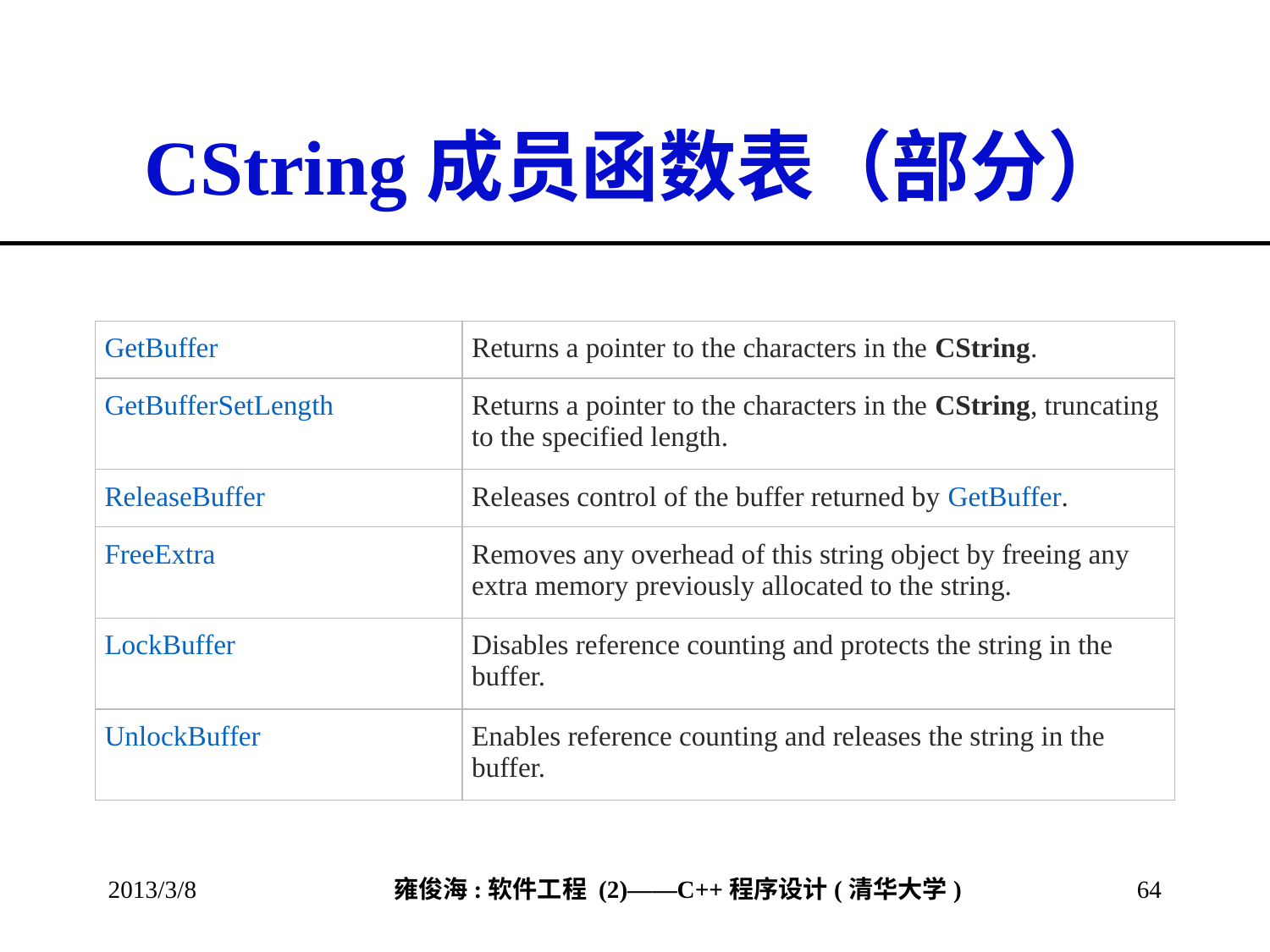

# CString成员函数表（部分）
| GetBuffer | Returns a pointer to the characters in the CString. |
| --- | --- |
| GetBufferSetLength | Returns a pointer to the characters in the CString, truncating to the specified length. |
| ReleaseBuffer | Releases control of the buffer returned by GetBuffer. |
| FreeExtra | Removes any overhead of this string object by freeing any extra memory previously allocated to the string. |
| LockBuffer | Disables reference counting and protects the string in the buffer. |
| UnlockBuffer | Enables reference counting and releases the string in the buffer. |
2013/3/8
64